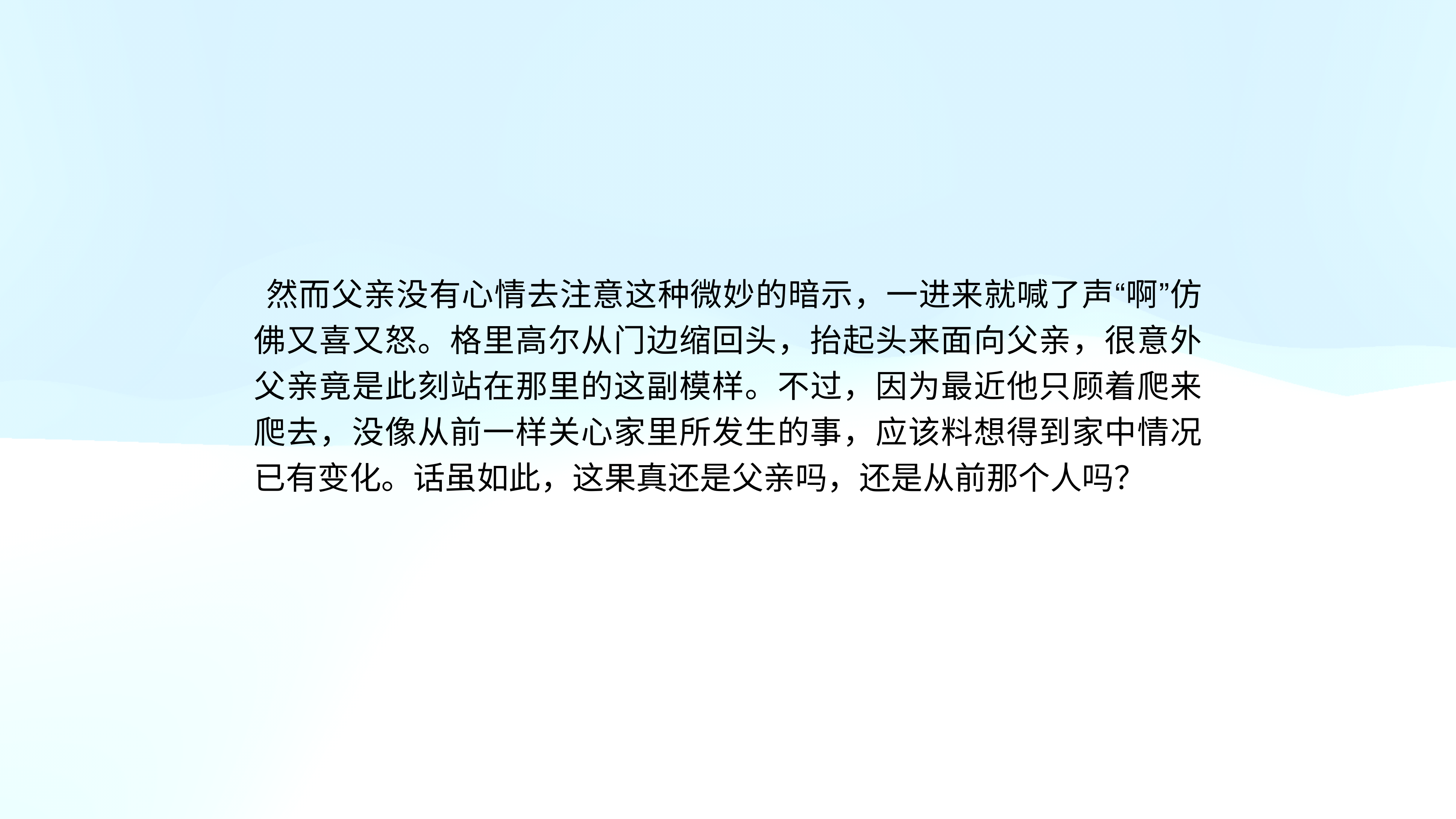

然而父亲没有心情去注意这种微妙的暗示，一进来就喊了声“啊”仿佛又喜又怒。格里高尔从门边缩回头，抬起头来面向父亲，很意外父亲竟是此刻站在那里的这副模样。不过，因为最近他只顾着爬来爬去，没像从前一样关心家里所发生的事，应该料想得到家中情况已有变化。话虽如此，这果真还是父亲吗，还是从前那个人吗？